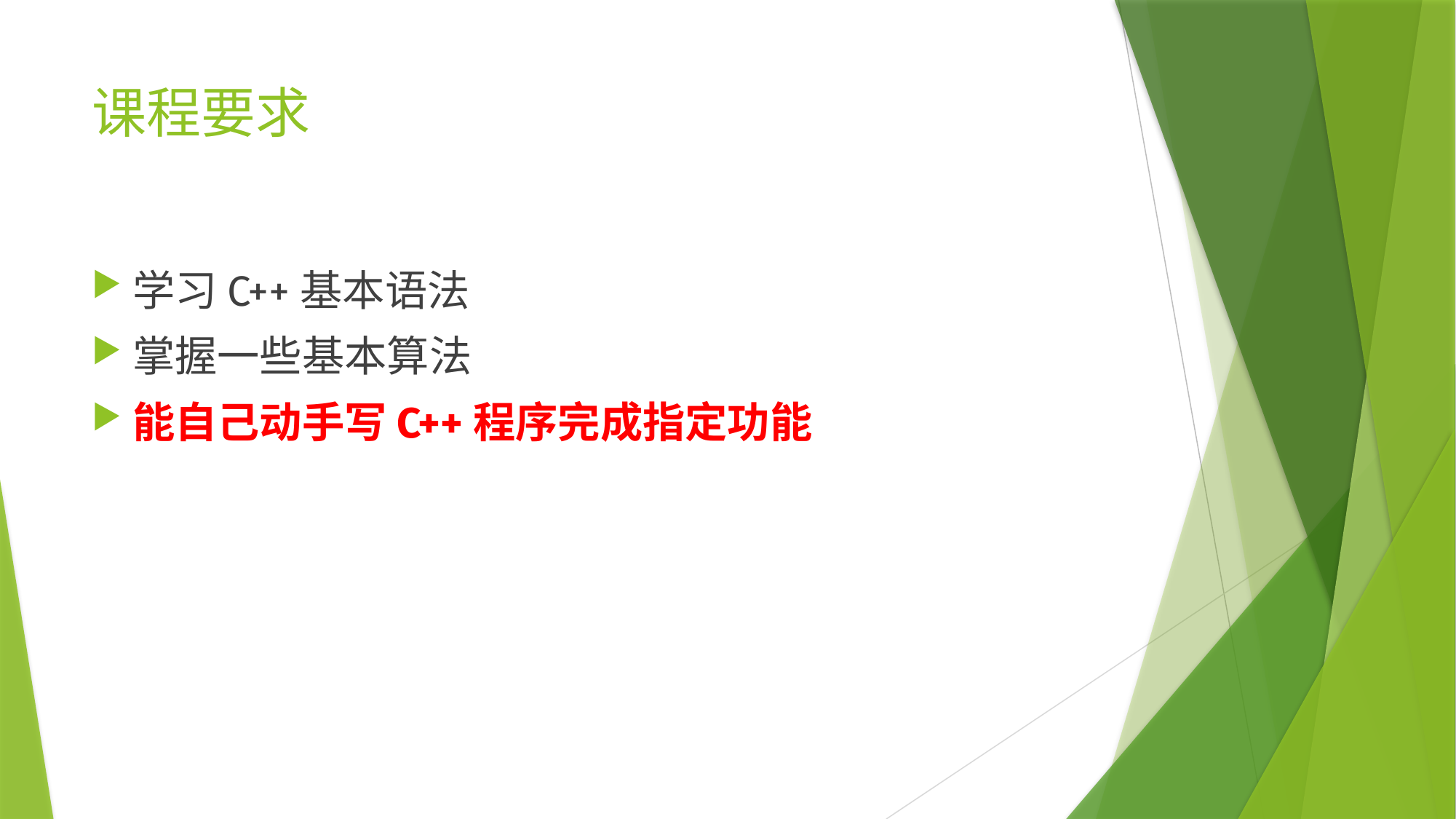

# 课程要求
学习C++基本语法
掌握一些基本算法
能自己动手写C++程序完成指定功能